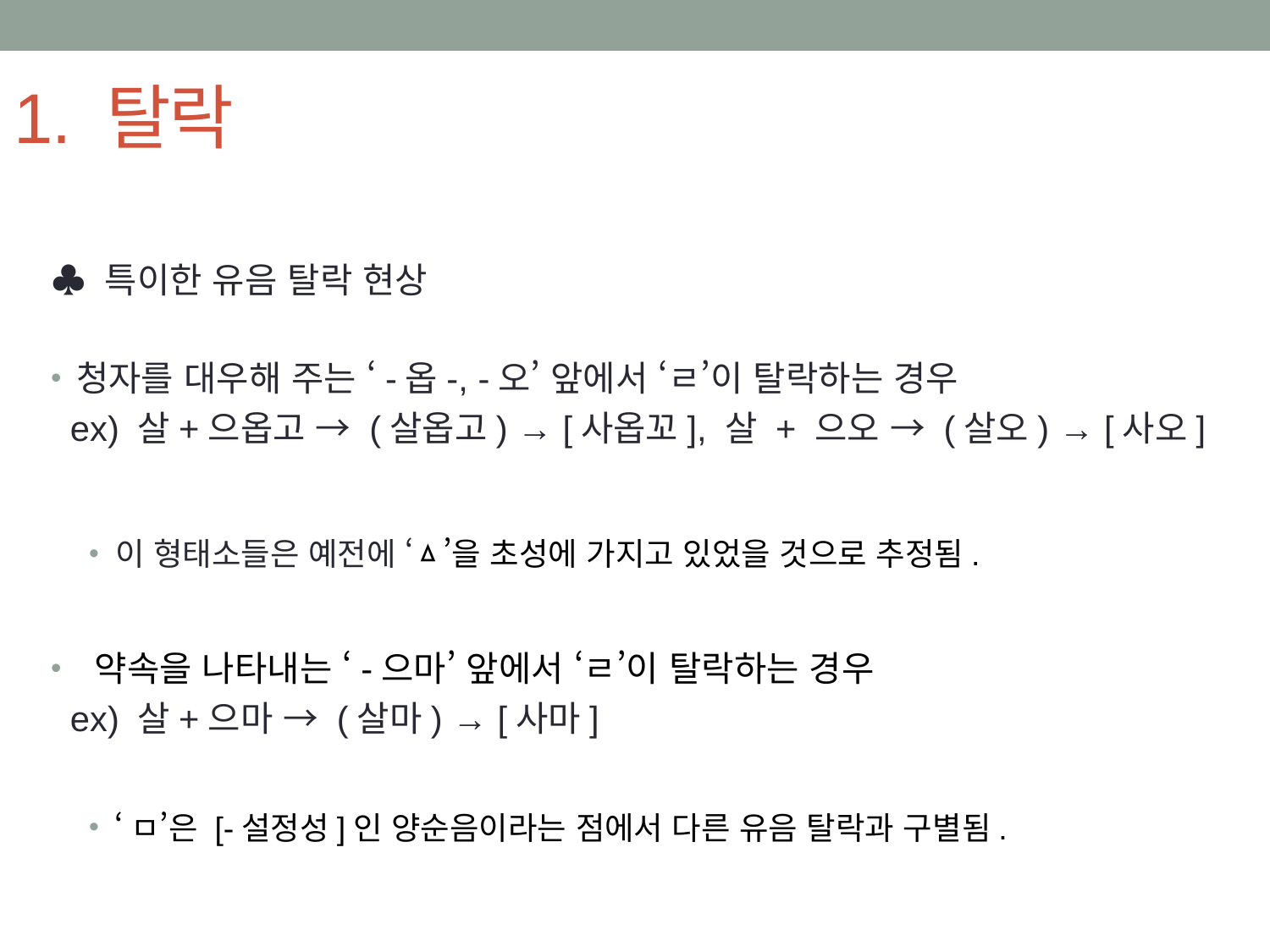

# 1. 탈락

♣ 특이한 유음 탈락 현상

청자를 대우해 주는 ‘-옵-, -오’ 앞에서 ‘ㄹ’이 탈락하는 경우
  ex) 살+으옵고 → (살옵고) → [사옵꼬], 살 + 으오 → (살오) → [사오]

 이 형태소들은 예전에 ‘ㅿ’을 초성에 가지고 있었을 것으로 추정됨.

 약속을 나타내는 ‘-으마’ 앞에서 ‘ㄹ’이 탈락하는 경우
  ex) 살+으마 → (살마) → [사마]

‘ㅁ’은 [-설정성]인 양순음이라는 점에서 다른 유음 탈락과 구별됨.